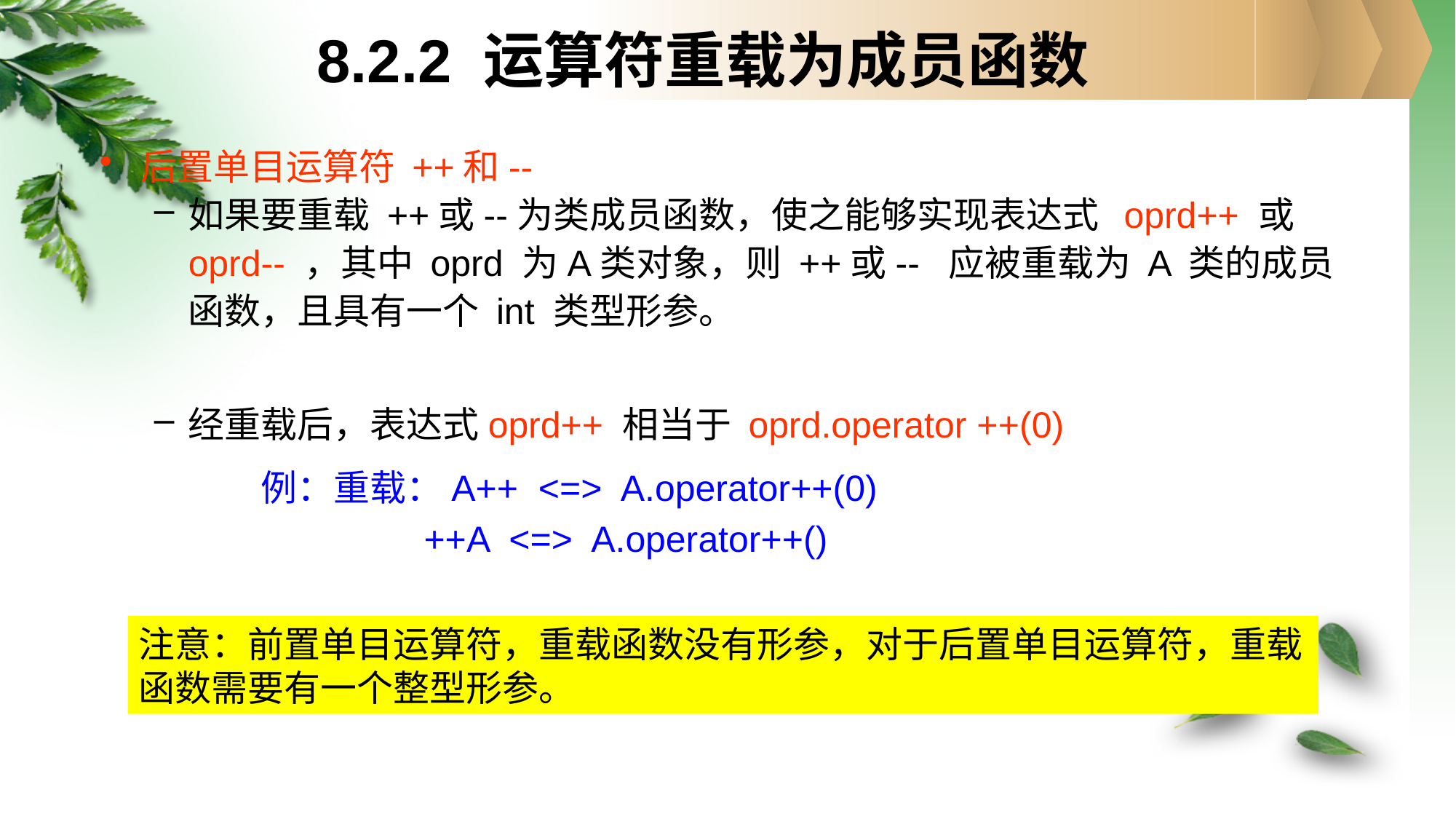

8.2.2 运算符重载为成员函数
后置单目运算符 ++和--
如果要重载 ++或--为类成员函数，使之能够实现表达式  oprd++ 或 oprd-- ，其中 oprd 为A类对象，则 ++或--  应被重载为 A 类的成员函数，且具有一个 int 类型形参。

经重载后，表达式oprd++ 相当于 oprd.operator ++(0)
例：重载：A++  <=>  A.operator++(0)
                ++A  <=>  A.operator++()

注意：前置单目运算符，重载函数没有形参，对于后置单目运算符，重载函数需要有一个整型形参。